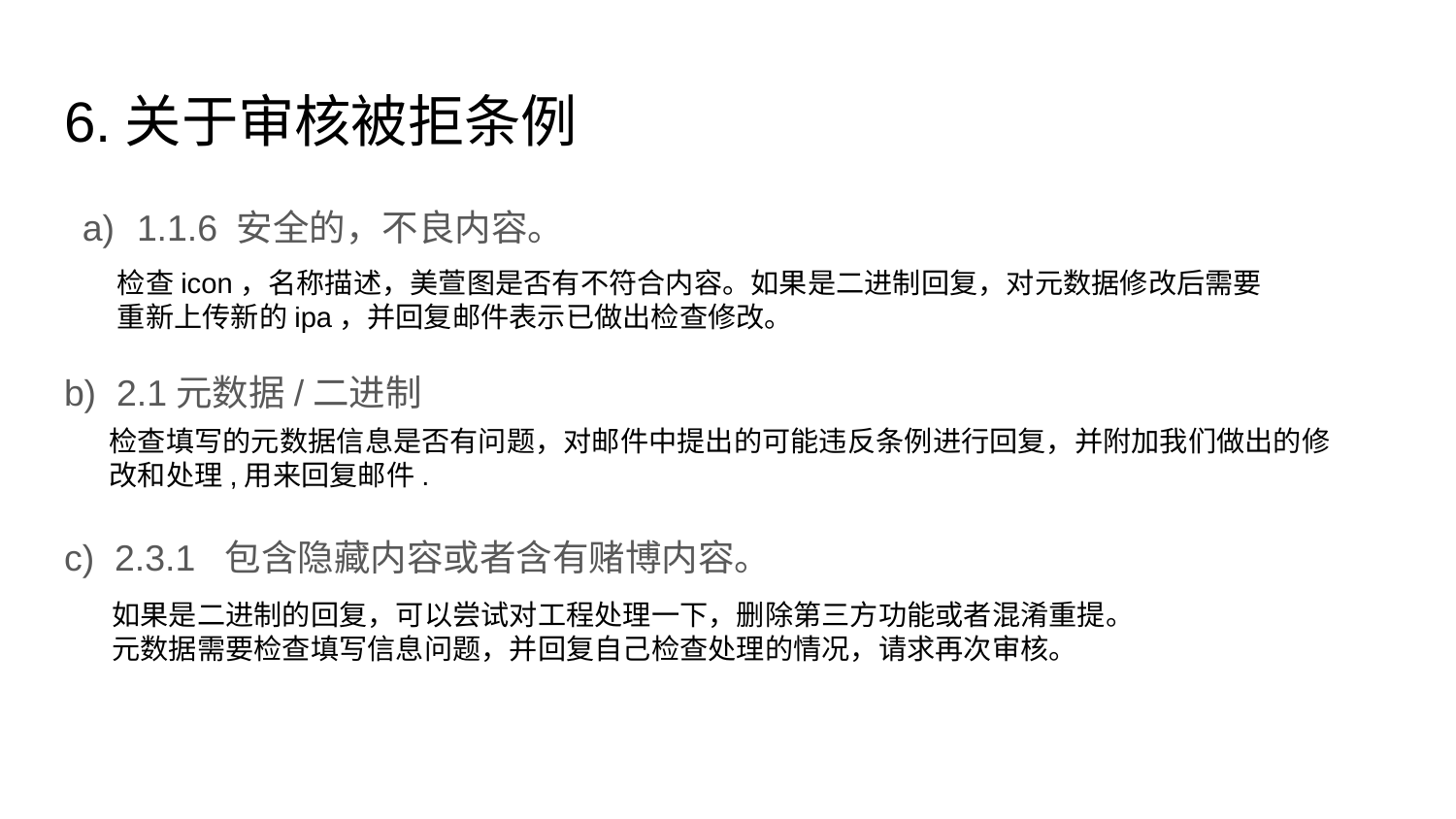

# 6.关于审核被拒条例
1.1.6 安全的，不良内容。

b)  2.1元数据/二进制

c)  2.3.1  包含隐藏内容或者含有赌博内容。

检查icon，名称描述，美萱图是否有不符合内容。如果是二进制回复，对元数据修改后需要重新上传新的ipa，并回复邮件表示已做出检查修改。
检查填写的元数据信息是否有问题，对邮件中提出的可能违反条例进行回复，并附加我们做出的修改和处理,用来回复邮件.
如果是二进制的回复，可以尝试对工程处理一下，删除第三方功能或者混淆重提。
元数据需要检查填写信息问题，并回复自己检查处理的情况，请求再次审核。